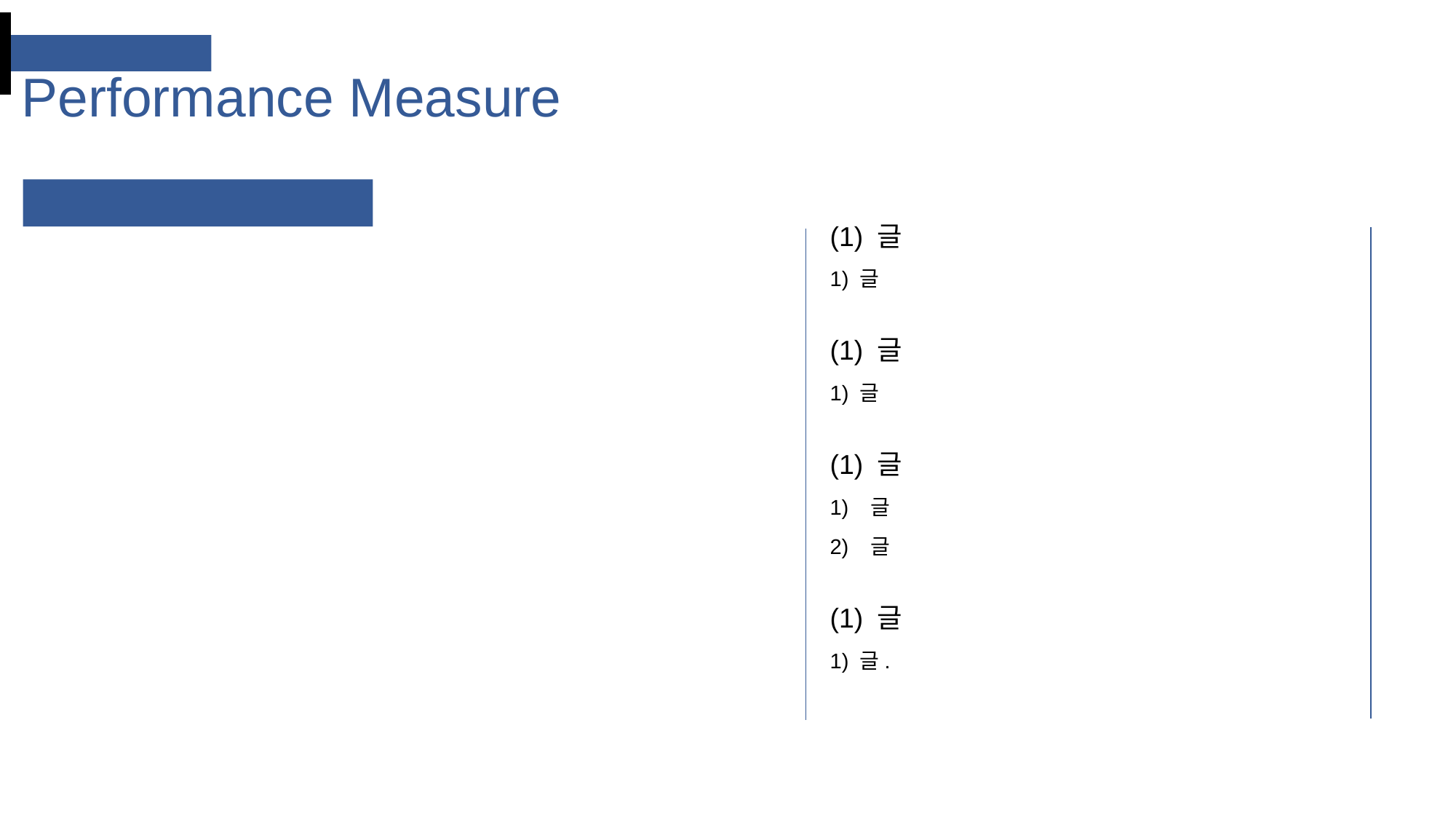

3. Implementation
Performance Measure
Result
(1) 글
1) 글
(1) 글
1) 글
(1) 글
글
글
(1) 글
1) 글.